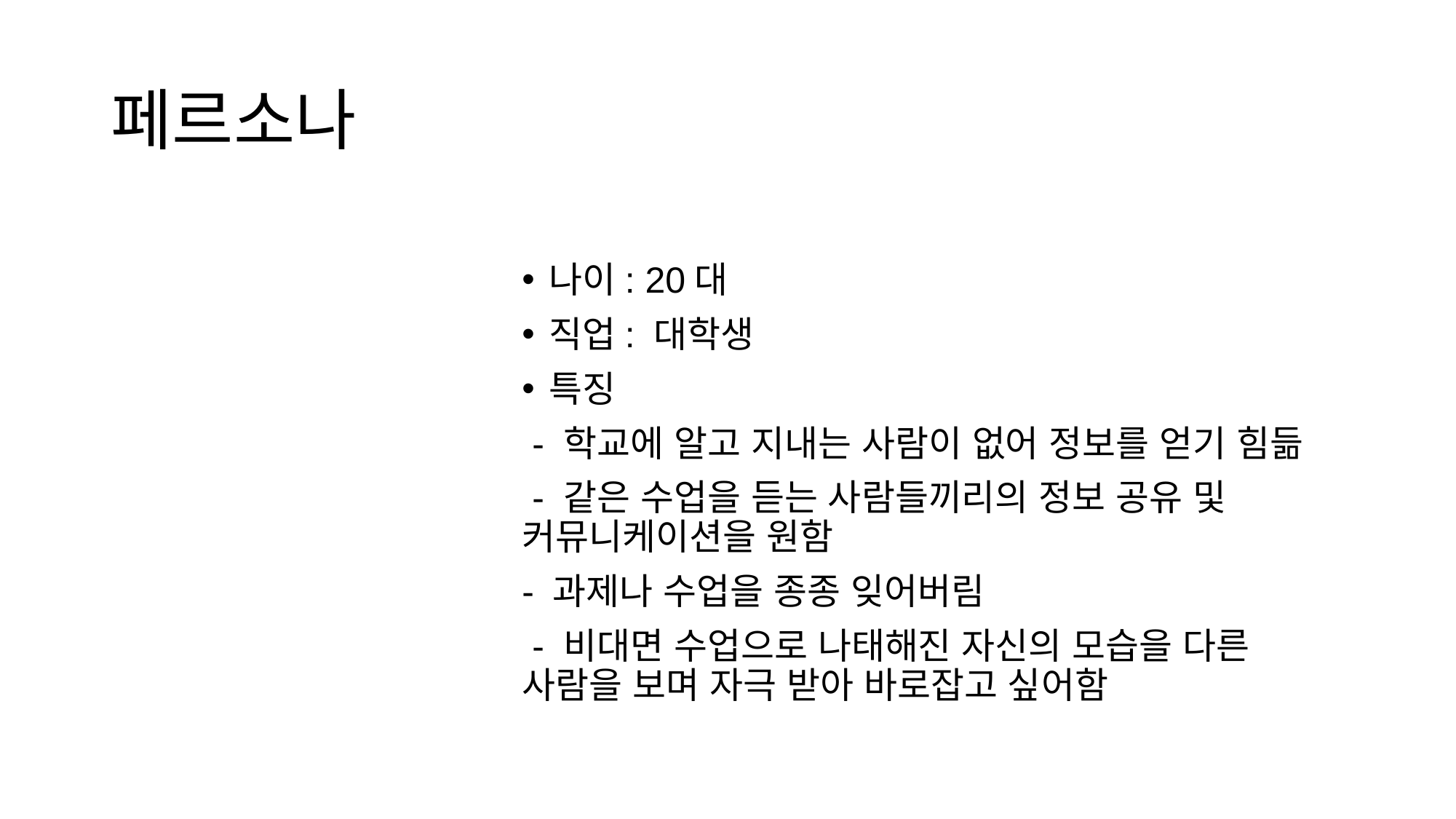

# 페르소나

나이: 20대
직업: 대학생
특징
 - 학교에 알고 지내는 사람이 없어 정보를 얻기 힘듦
 - 같은 수업을 듣는 사람들끼리의 정보 공유 및 커뮤니케이션을 원함
- 과제나 수업을 종종 잊어버림
 - 비대면 수업으로 나태해진 자신의 모습을 다른 사람을 보며 자극 받아 바로잡고 싶어함